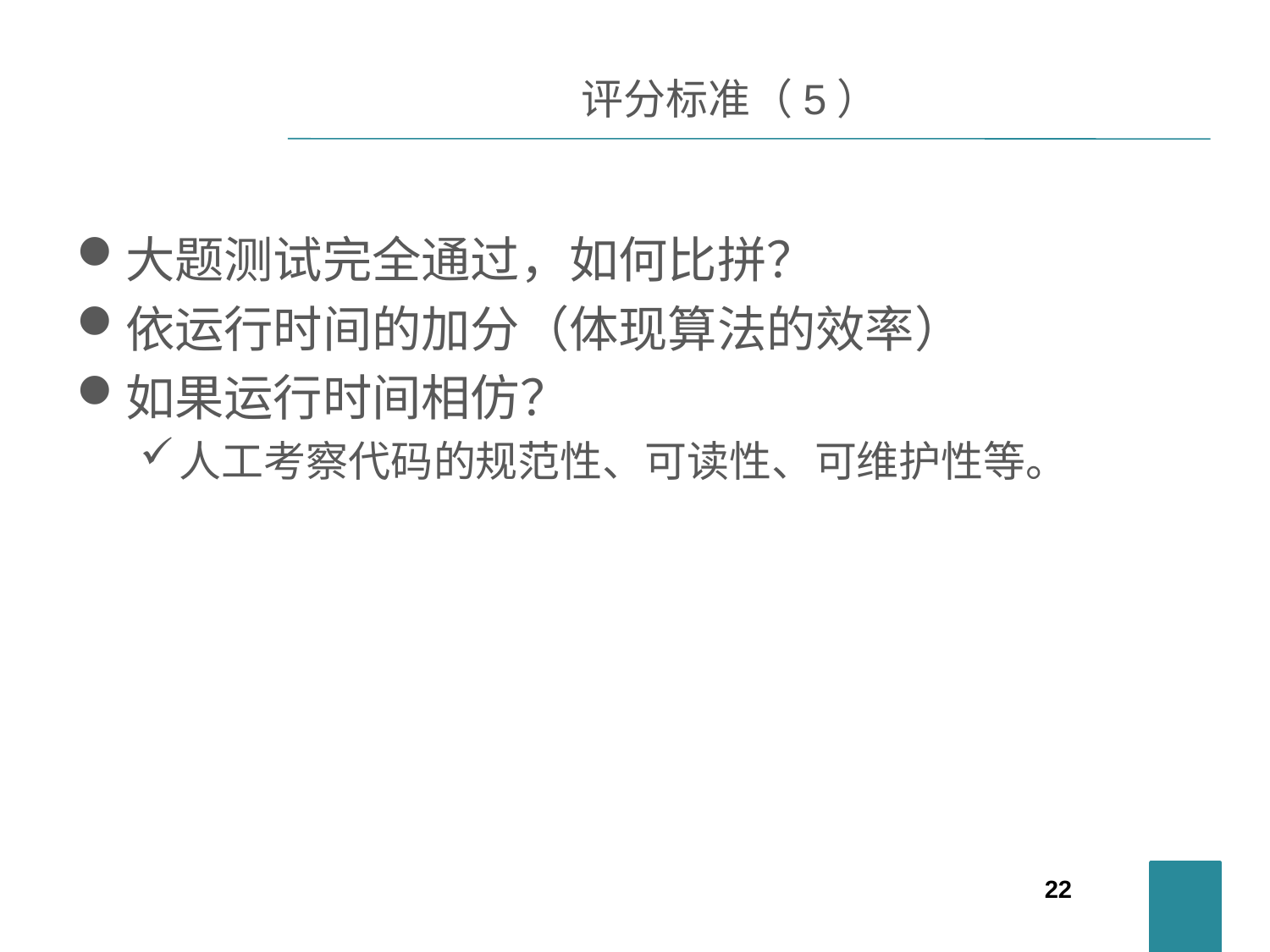

# 评分标准（5）
大题测试完全通过，如何比拼？
依运行时间的加分（体现算法的效率）
如果运行时间相仿？
人工考察代码的规范性、可读性、可维护性等。
22